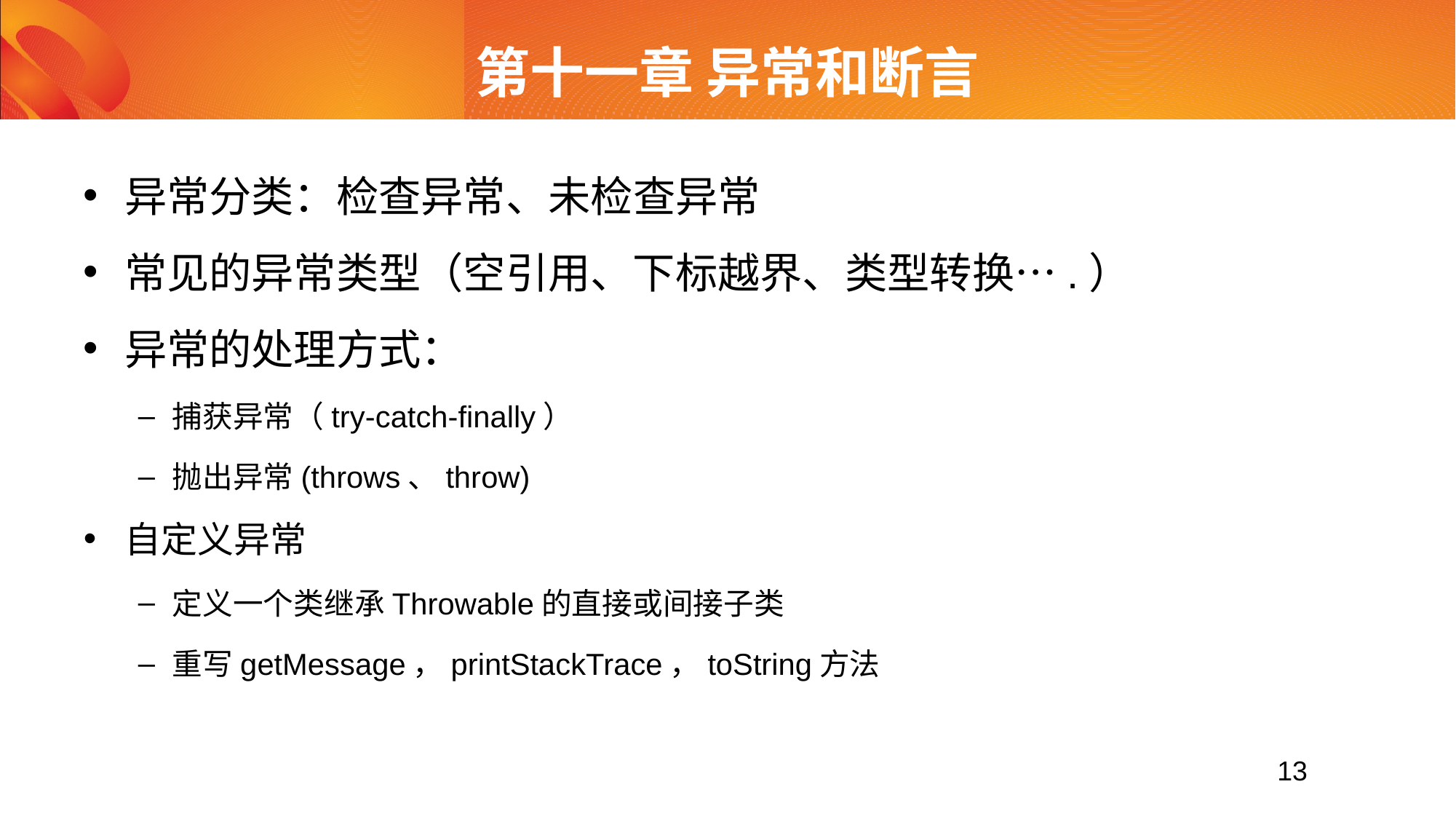

# 第十一章 异常和断言
异常分类：检查异常、未检查异常
常见的异常类型（空引用、下标越界、类型转换….）
异常的处理方式：
捕获异常（try-catch-finally）
抛出异常(throws、throw)
自定义异常
定义一个类继承Throwable的直接或间接子类
重写getMessage，printStackTrace，toString方法